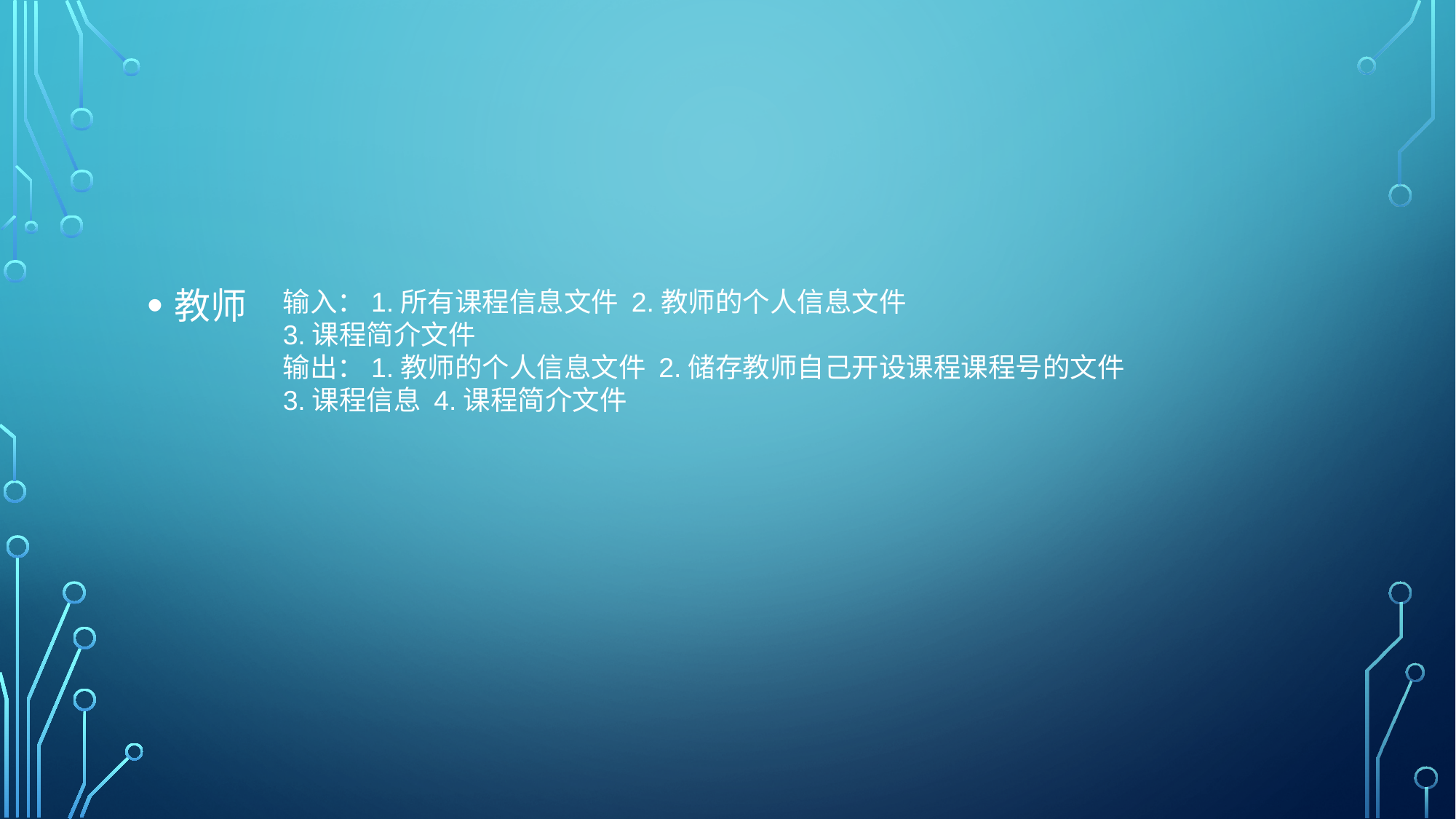

#
教师
输入：1.所有课程信息文件 2.教师的个人信息文件
3.课程简介文件
输出：1.教师的个人信息文件 2.储存教师自己开设课程课程号的文件
3.课程信息 4.课程简介文件